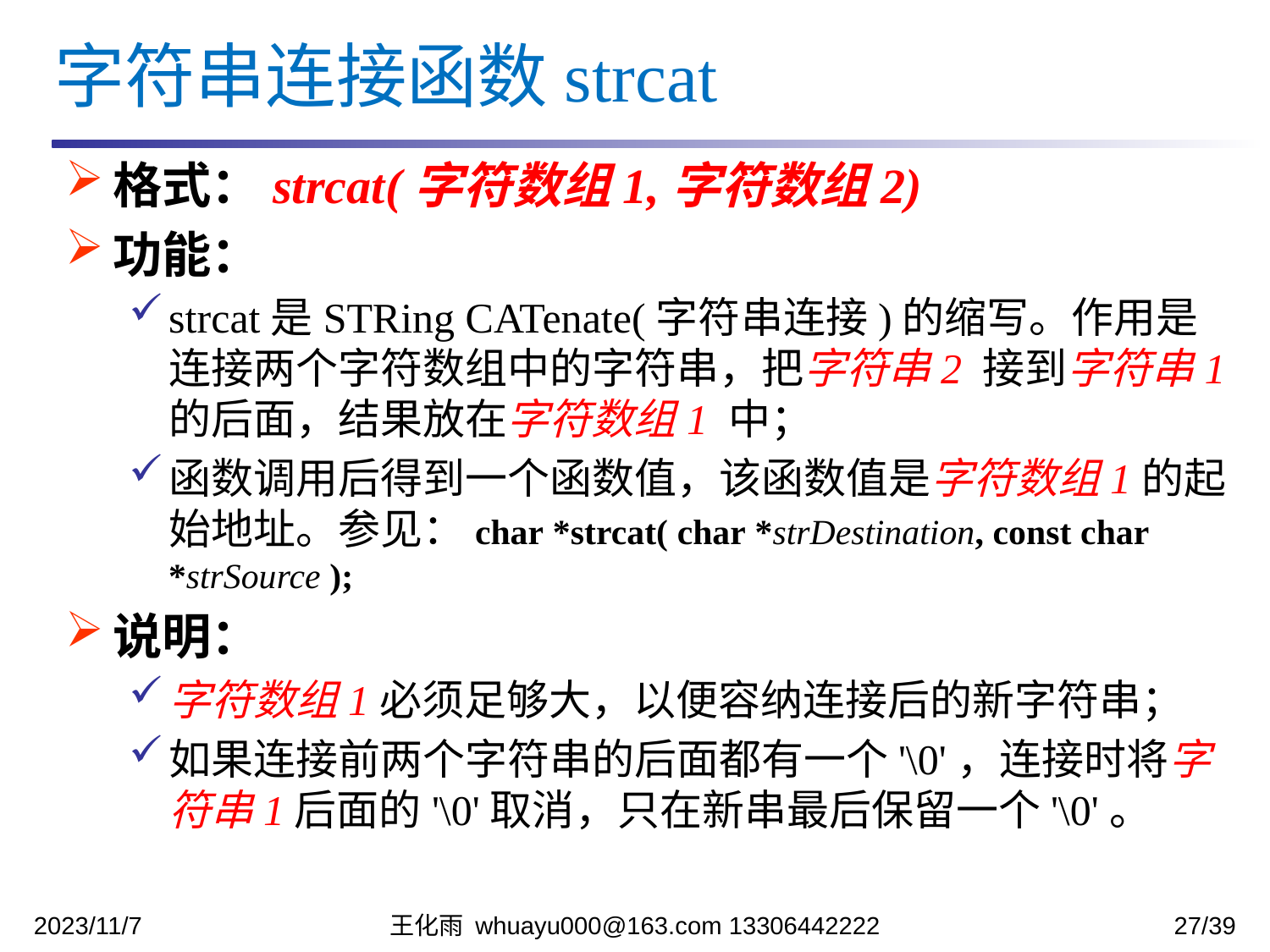

字符串连接函数strcat
格式：strcat(字符数组1,字符数组2)
功能：
strcat是STRing CATenate(字符串连接)的缩写。作用是连接两个字符数组中的字符串，把字符串2 接到字符串1 的后面，结果放在字符数组1 中；
函数调用后得到一个函数值，该函数值是字符数组1的起始地址。参见：char *strcat( char *strDestination, const char *strSource );
说明：
字符数组1必须足够大，以便容纳连接后的新字符串；
如果连接前两个字符串的后面都有一个'\0'，连接时将字符串1后面的'\0'取消，只在新串最后保留一个'\0'。
2023/11/7
王化雨 whuayu000@163.com 13306442222
27/39